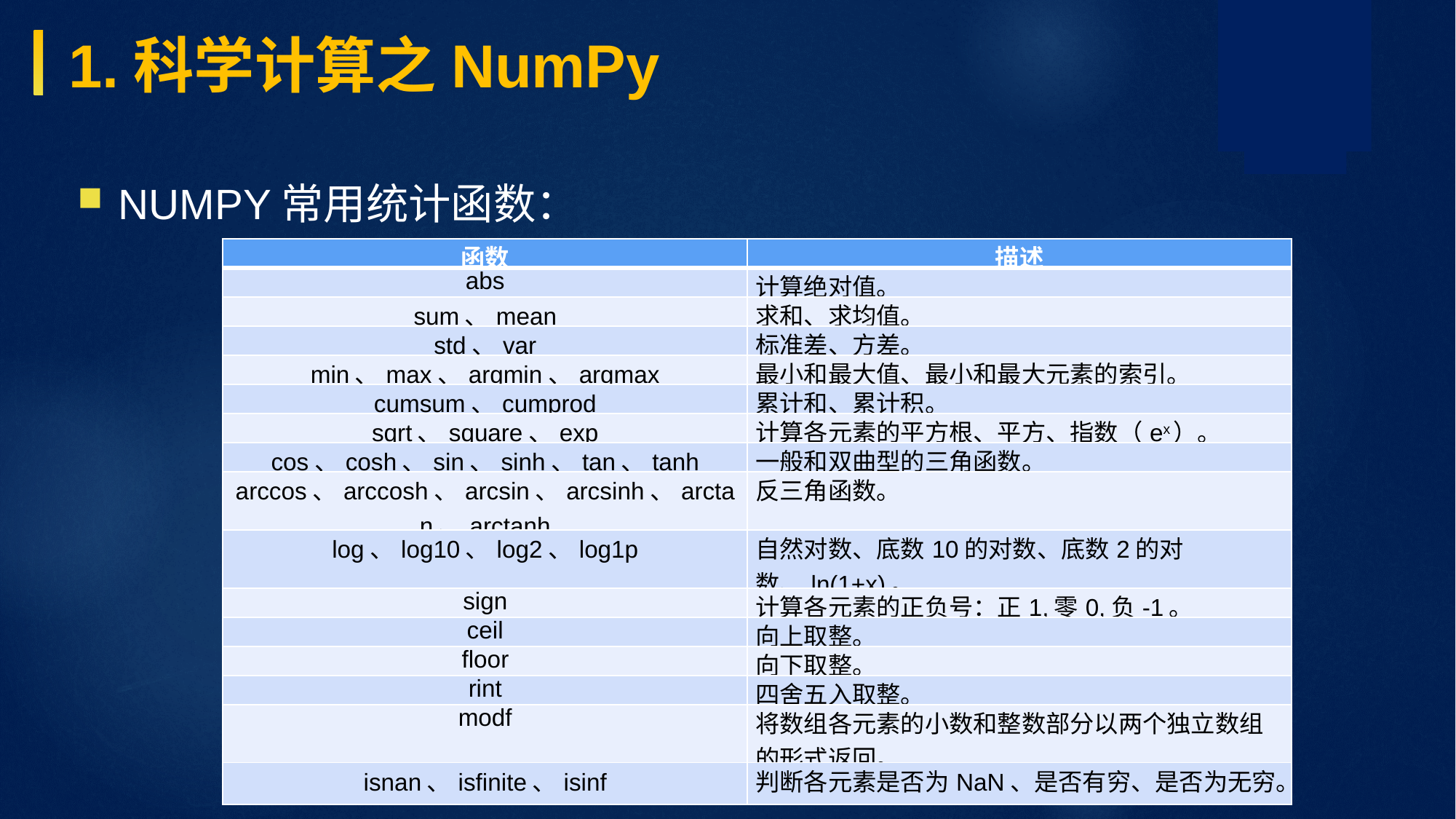

1.科学计算之NumPy
NumPy常用统计函数：

| 函数 | 描述 |
| --- | --- |
| abs | 计算绝对值。 |
| sum、mean | 求和、求均值。 |
| std、var | 标准差、方差。 |
| min、max、argmin、argmax | 最小和最大值、最小和最大元素的索引。 |
| cumsum、cumprod | 累计和、累计积。 |
| sqrt、square、exp | 计算各元素的平方根、平方、指数（ex）。 |
| cos、cosh、sin、sinh、tan、tanh | 一般和双曲型的三角函数。 |
| arccos、arccosh、arcsin、arcsinh、arctan、arctanh | 反三角函数。 |
| log、log10、log2、log1p | 自然对数、底数10的对数、底数2的对数、ln(1+x)。 |
| sign | 计算各元素的正负号：正1,零0,负-1。 |
| ceil | 向上取整。 |
| floor | 向下取整。 |
| rint | 四舍五入取整。 |
| modf | 将数组各元素的小数和整数部分以两个独立数组的形式返回。 |
| isnan、isfinite、isinf | 判断各元素是否为NaN、是否有穷、是否为无穷。 |